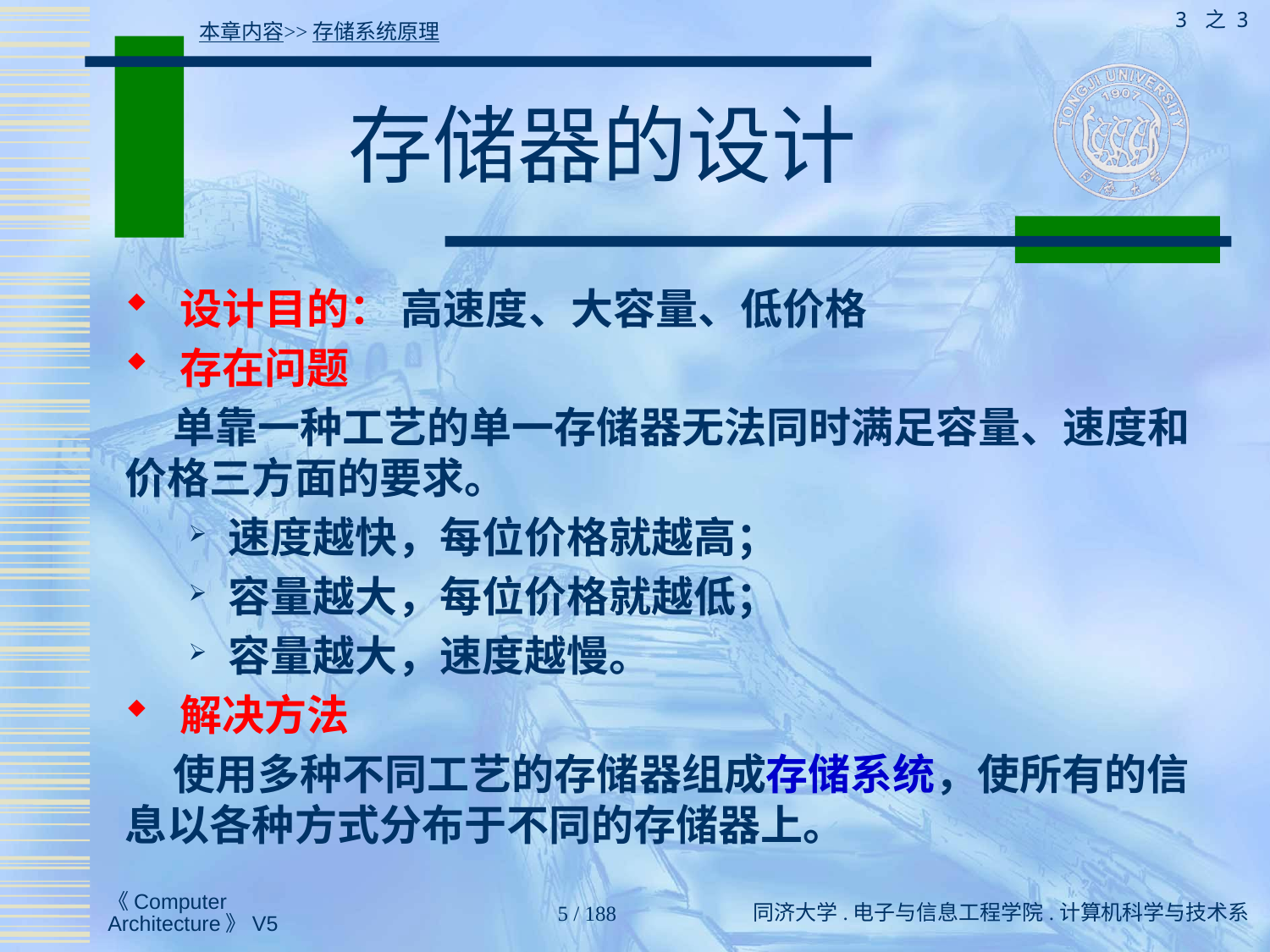

3 之 3
本章内容>>存储系统原理
# 存储器的设计
  设计目的： 高速度、大容量、低价格
  存在问题
    单靠一种工艺的单一存储器无法同时满足容量、速度和价格三方面的要求。
速度越快，每位价格就越高；
容量越大，每位价格就越低；
容量越大，速度越慢。
  解决方法
    使用多种不同工艺的存储器组成存储系统，使所有的信息以各种方式分布于不同的存储器上。